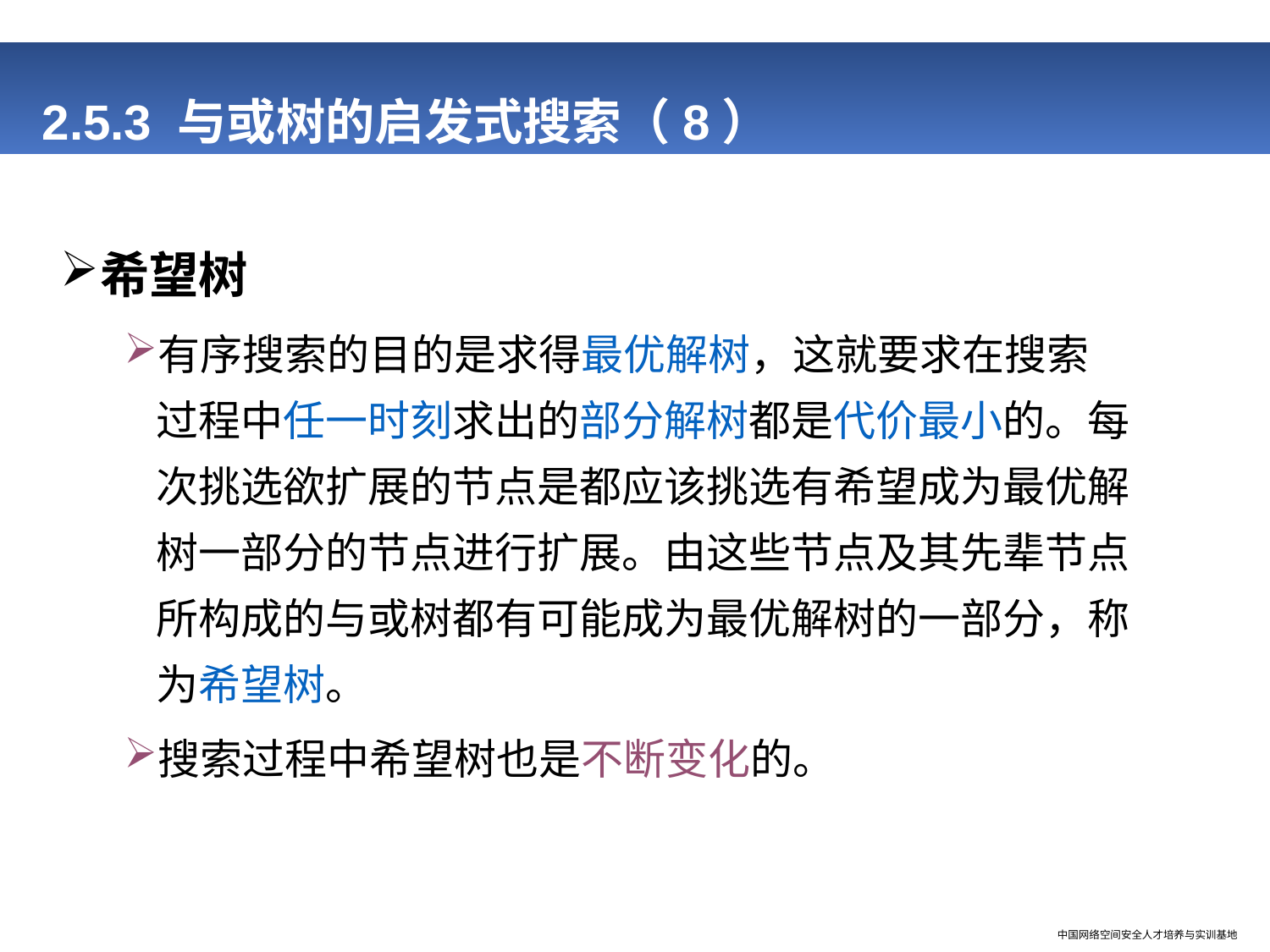

# 2.5.3 与或树的启发式搜索（8）
希望树
有序搜索的目的是求得最优解树，这就要求在搜索过程中任一时刻求出的部分解树都是代价最小的。每次挑选欲扩展的节点是都应该挑选有希望成为最优解树一部分的节点进行扩展。由这些节点及其先辈节点所构成的与或树都有可能成为最优解树的一部分，称为希望树。
搜索过程中希望树也是不断变化的。